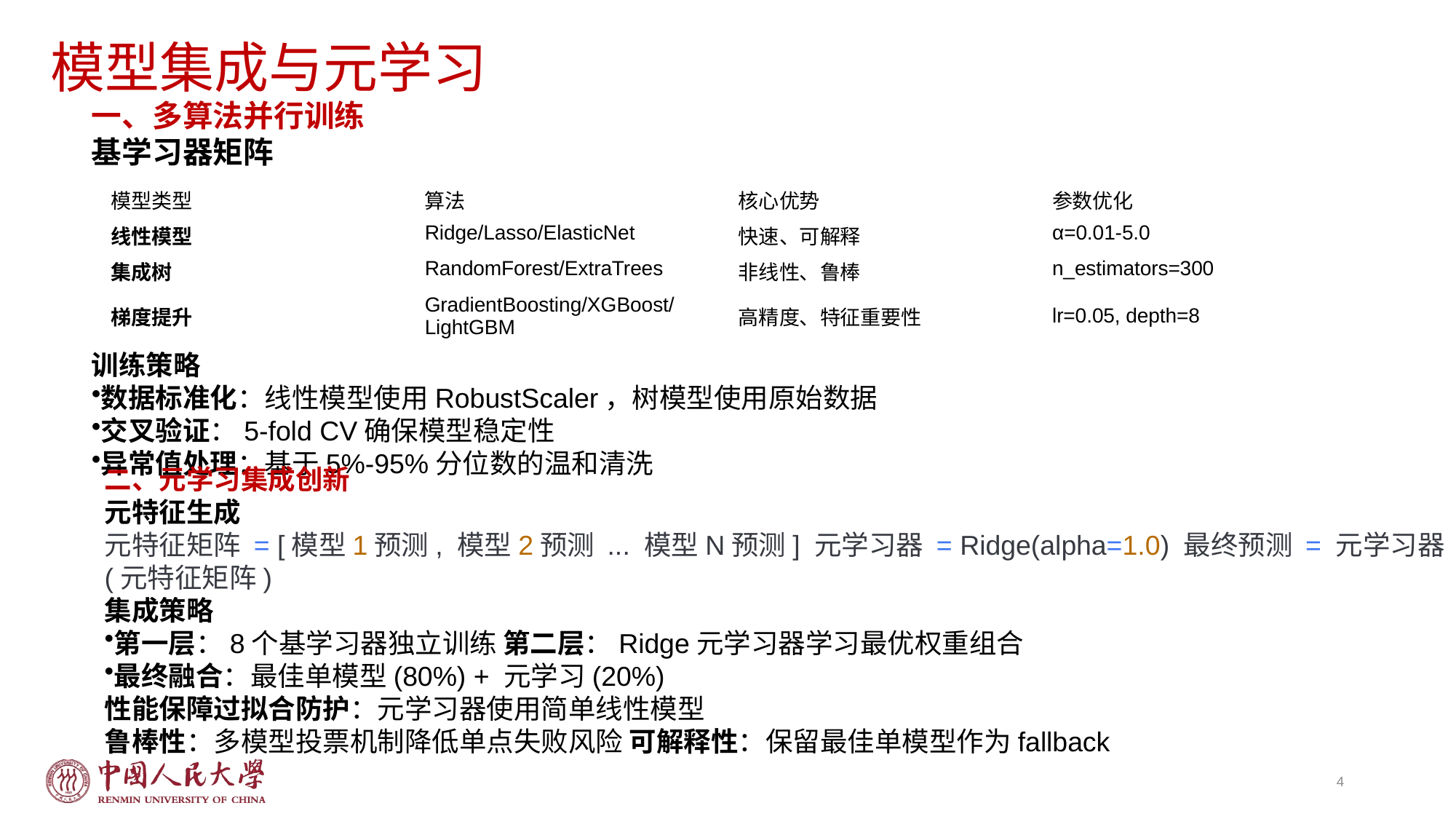

模型集成与元学习
一、多算法并行训练
基学习器矩阵

训练策略
数据标准化：线性模型使用RobustScaler，树模型使用原始数据
交叉验证：5-fold CV确保模型稳定性
异常值处理：基于5%-95%分位数的温和清洗

| 模型类型 | 算法 | 核心优势 | 参数优化 |
| --- | --- | --- | --- |
| 线性模型 | Ridge/Lasso/ElasticNet | 快速、可解释 | α=0.01-5.0 |
| 集成树 | RandomForest/ExtraTrees | 非线性、鲁棒 | n\_estimators=300 |
| 梯度提升 | GradientBoosting/XGBoost/LightGBM | 高精度、特征重要性 | lr=0.05, depth=8 |
1
2=
3
二、元学习集成创新
元特征生成
元特征矩阵 = [模型1预测, 模型2预测 ... 模型N预测] 元学习器 = Ridge(alpha=1.0) 最终预测 = 元学习器(元特征矩阵)
集成策略
第一层：8个基学习器独立训练 第二层：Ridge元学习器学习最优权重组合
最终融合：最佳单模型(80%) + 元学习(20%)
性能保障过拟合防护：元学习器使用简单线性模型
鲁棒性：多模型投票机制降低单点失败风险 可解释性：保留最佳单模型作为fallback

41
4